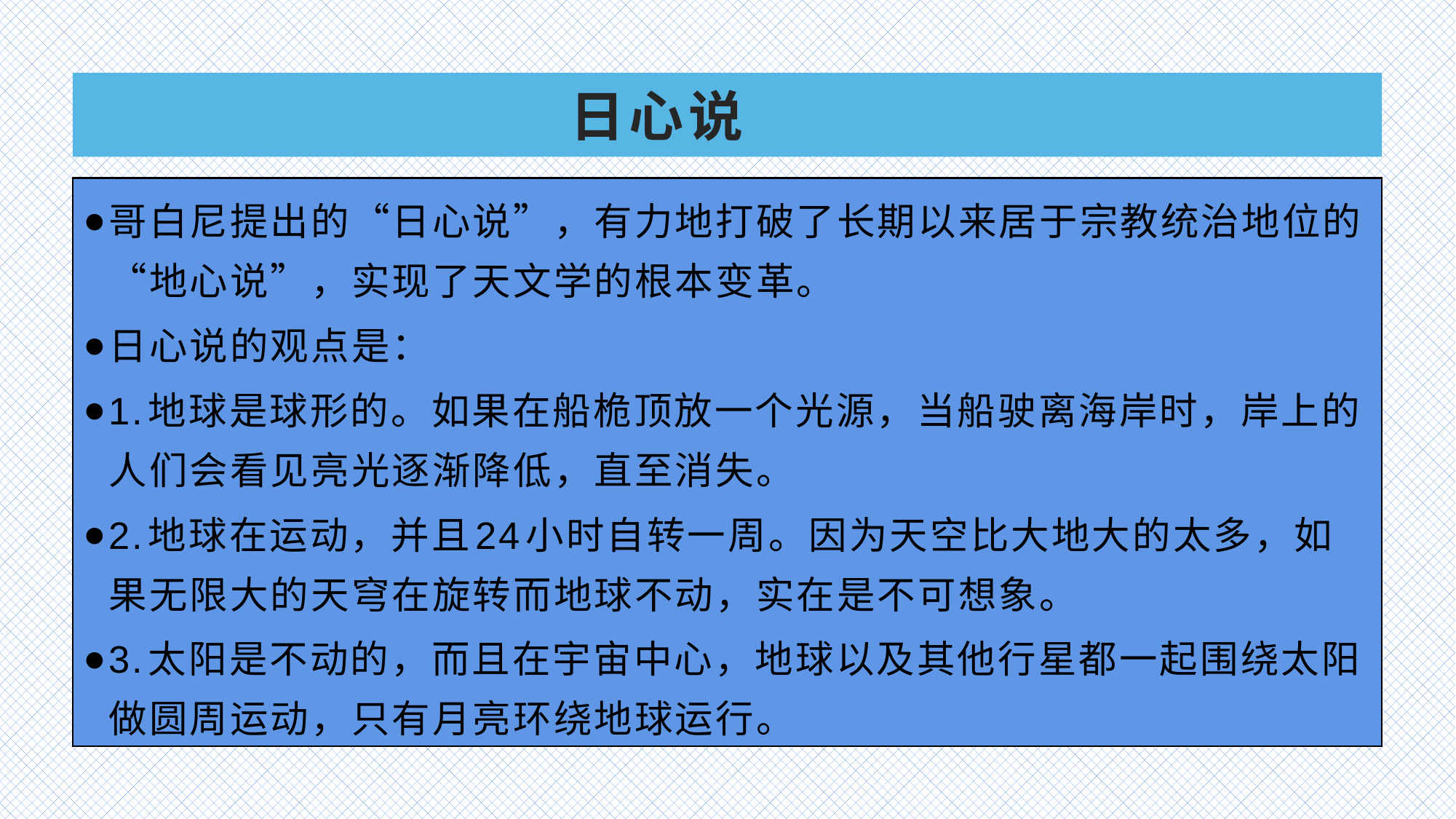

# 日心说
哥白尼提出的“日心说”，有力地打破了长期以来居于宗教统治地位的“地心说”，实现了天文学的根本变革。
日心说的观点是：
1.地球是球形的。如果在船桅顶放一个光源，当船驶离海岸时，岸上的人们会看见亮光逐渐降低，直至消失。
2.地球在运动，并且24小时自转一周。因为天空比大地大的太多，如果无限大的天穹在旋转而地球不动，实在是不可想象。
3.太阳是不动的，而且在宇宙中心，地球以及其他行星都一起围绕太阳做圆周运动，只有月亮环绕地球运行。